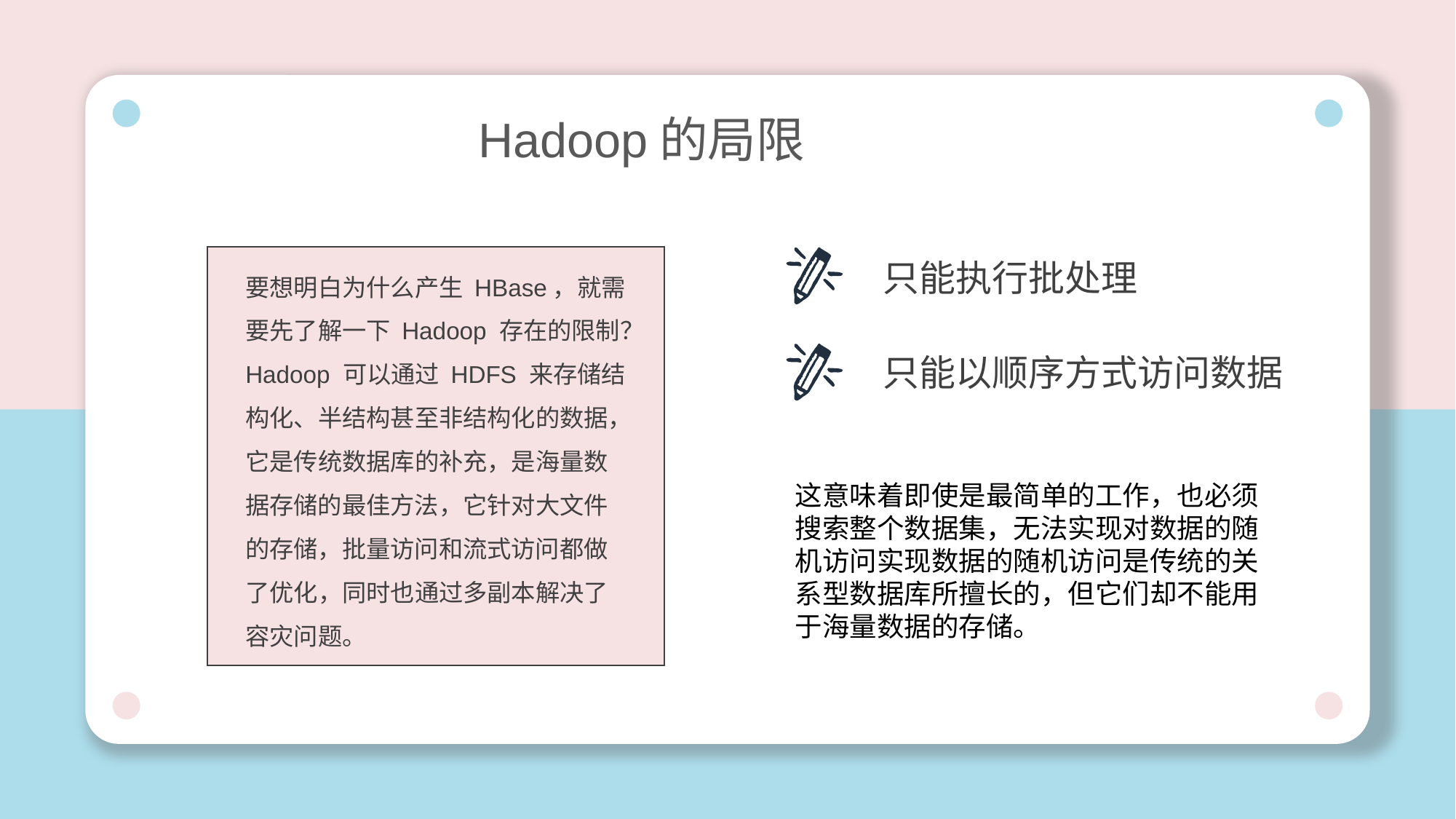

Hadoop的局限

只能执行批处理
要想明白为什么产生 HBase，就需要先了解一下 Hadoop 存在的限制？Hadoop 可以通过 HDFS 来存储结构化、半结构甚至非结构化的数据，它是传统数据库的补充，是海量数据存储的最佳方法，它针对大文件的存储，批量访问和流式访问都做了优化，同时也通过多副本解决了容灾问题。

只能以顺序方式访问数据

这意味着即使是最简单的工作，也必须搜索整个数据集，无法实现对数据的随机访问实现数据的随机访问是传统的关系型数据库所擅长的，但它们却不能用于海量数据的存储。